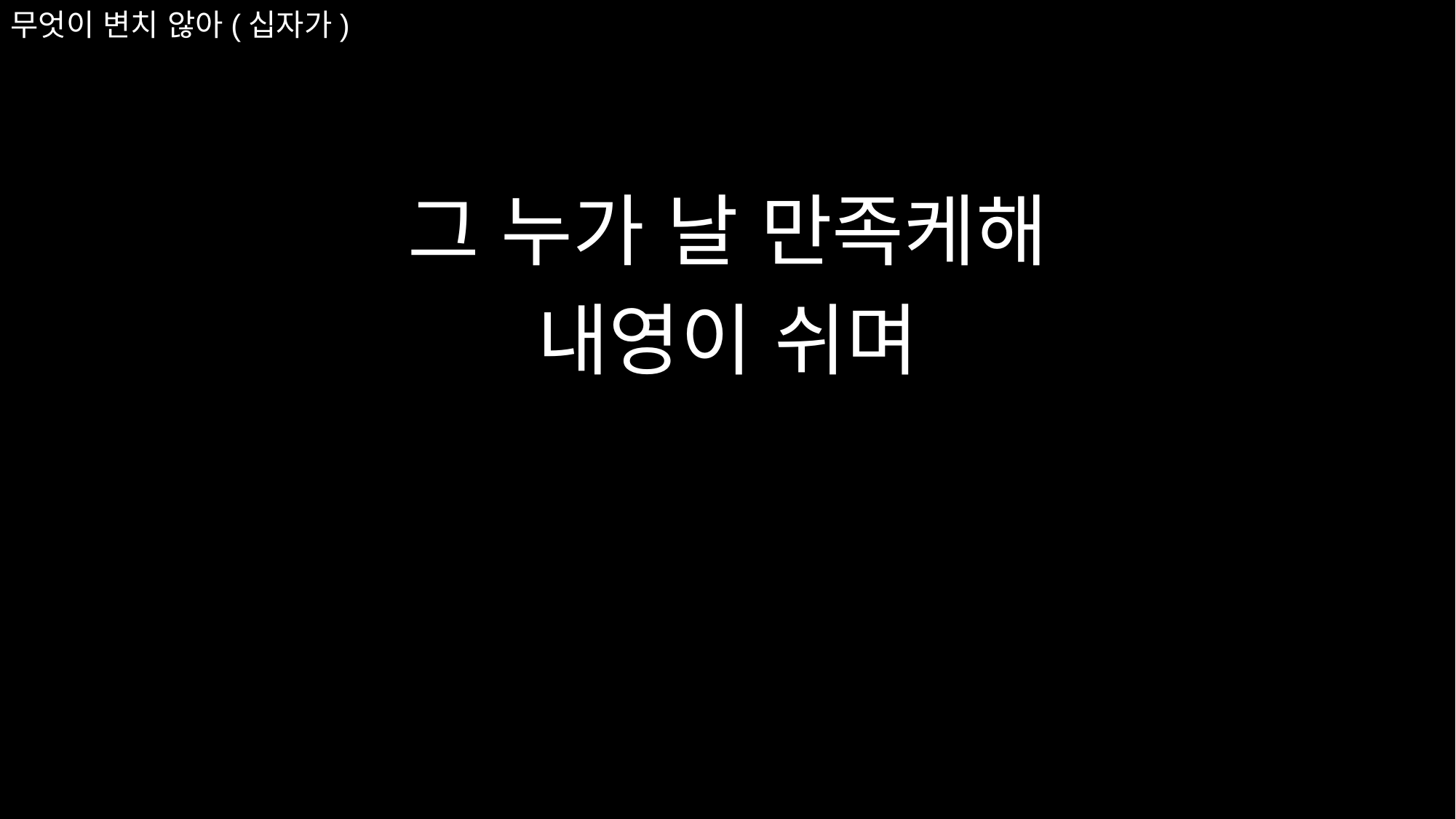

그 누가 날 만족케해
내영이 쉬며
# 무엇이 변치 않아(십자가)